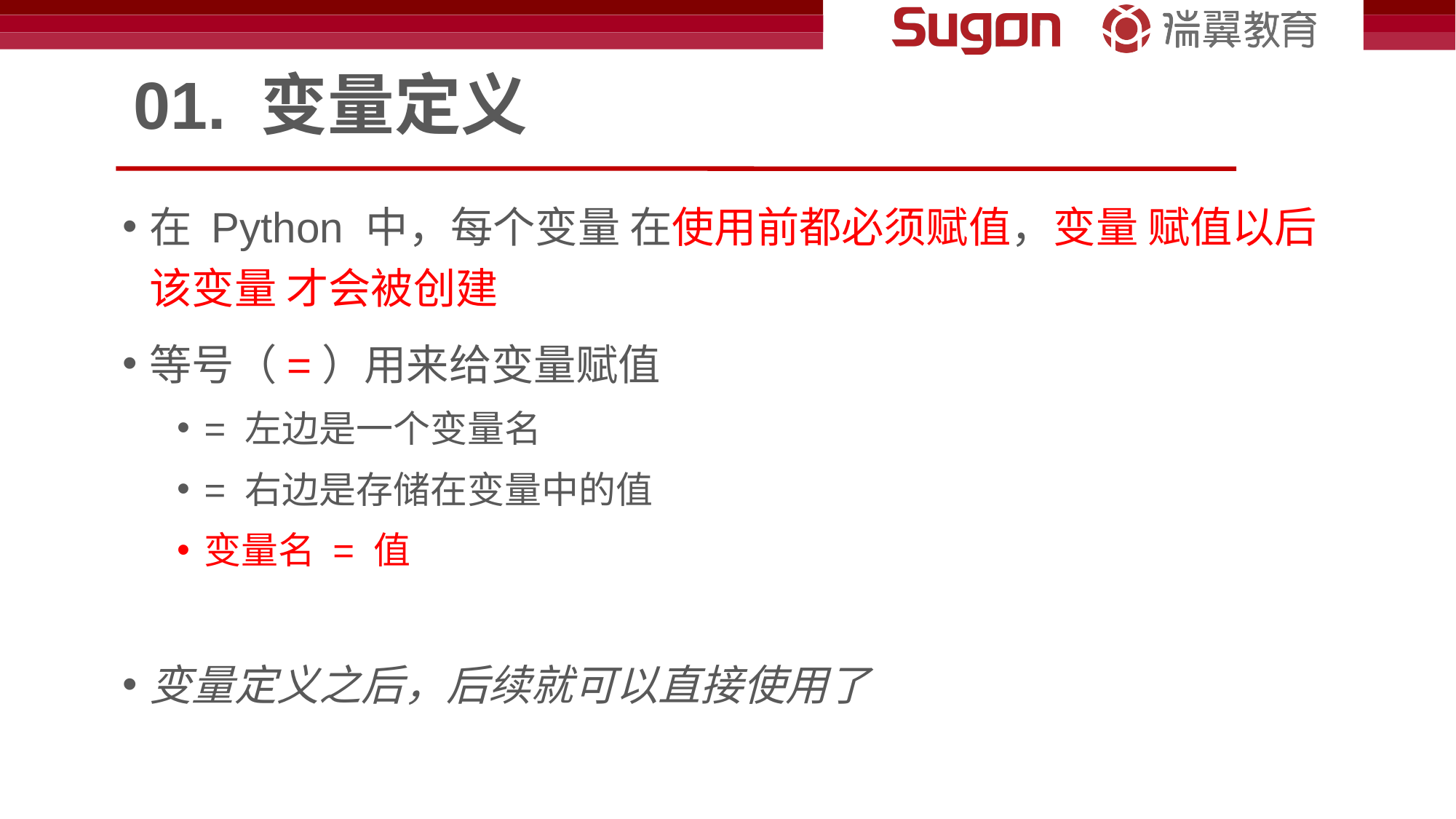

# 01. 变量定义
在 Python 中，每个变量 在使用前都必须赋值，变量 赋值以后 该变量 才会被创建
等号（=）用来给变量赋值
= 左边是一个变量名
= 右边是存储在变量中的值
变量名 = 值

变量定义之后，后续就可以直接使用了